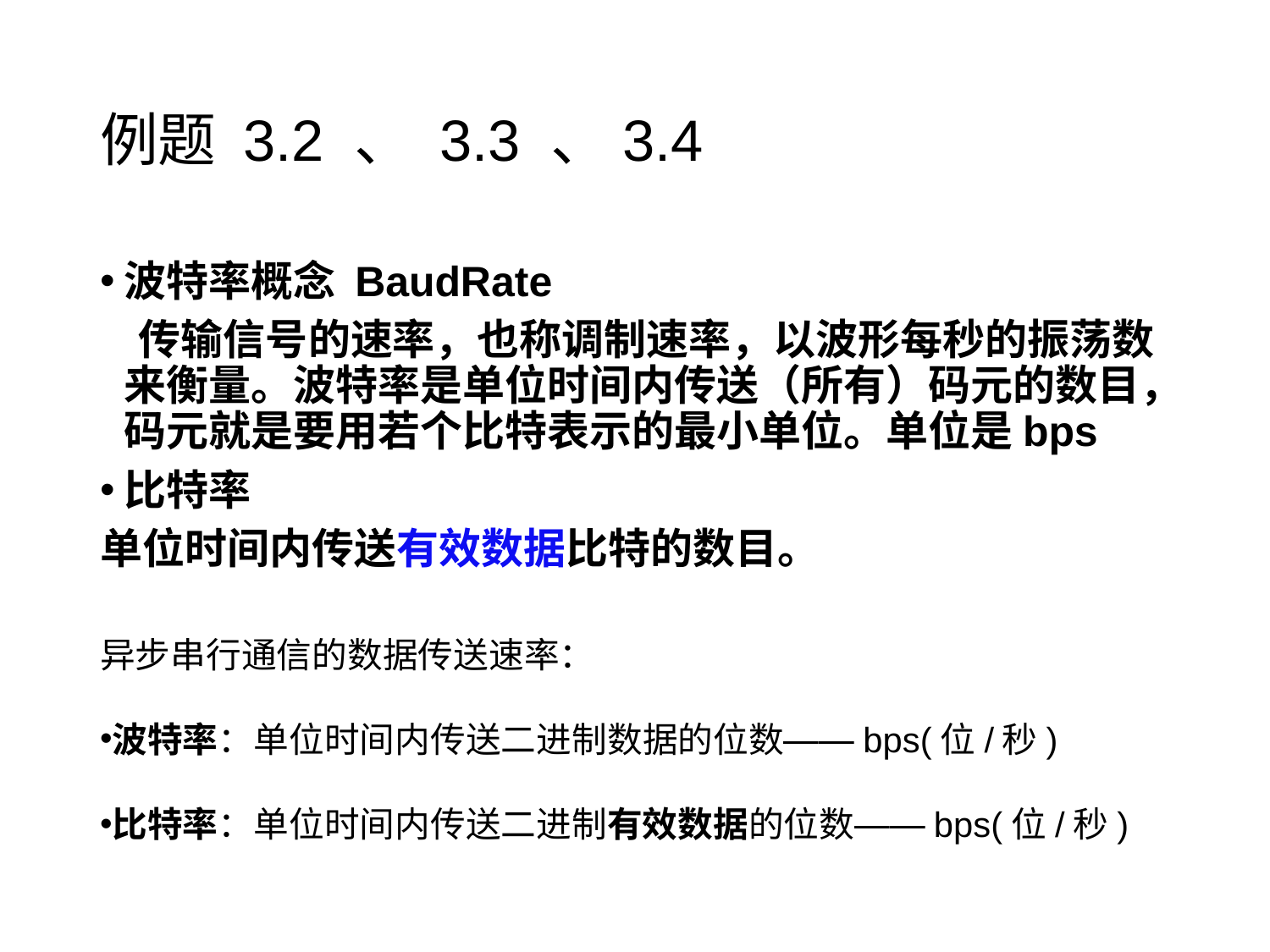

# 例题 3.2 、 3.3 、3.4
波特率概念 BaudRate
   传输信号的速率，也称调制速率，以波形每秒的振荡数来衡量。波特率是单位时间内传送（所有）码元的数目，码元就是要用若个比特表示的最小单位。单位是bps
比特率
单位时间内传送有效数据比特的数目。

异步串行通信的数据传送速率：

波特率：单位时间内传送二进制数据的位数——bps(位/秒)

比特率：单位时间内传送二进制有效数据的位数——bps(位/秒)